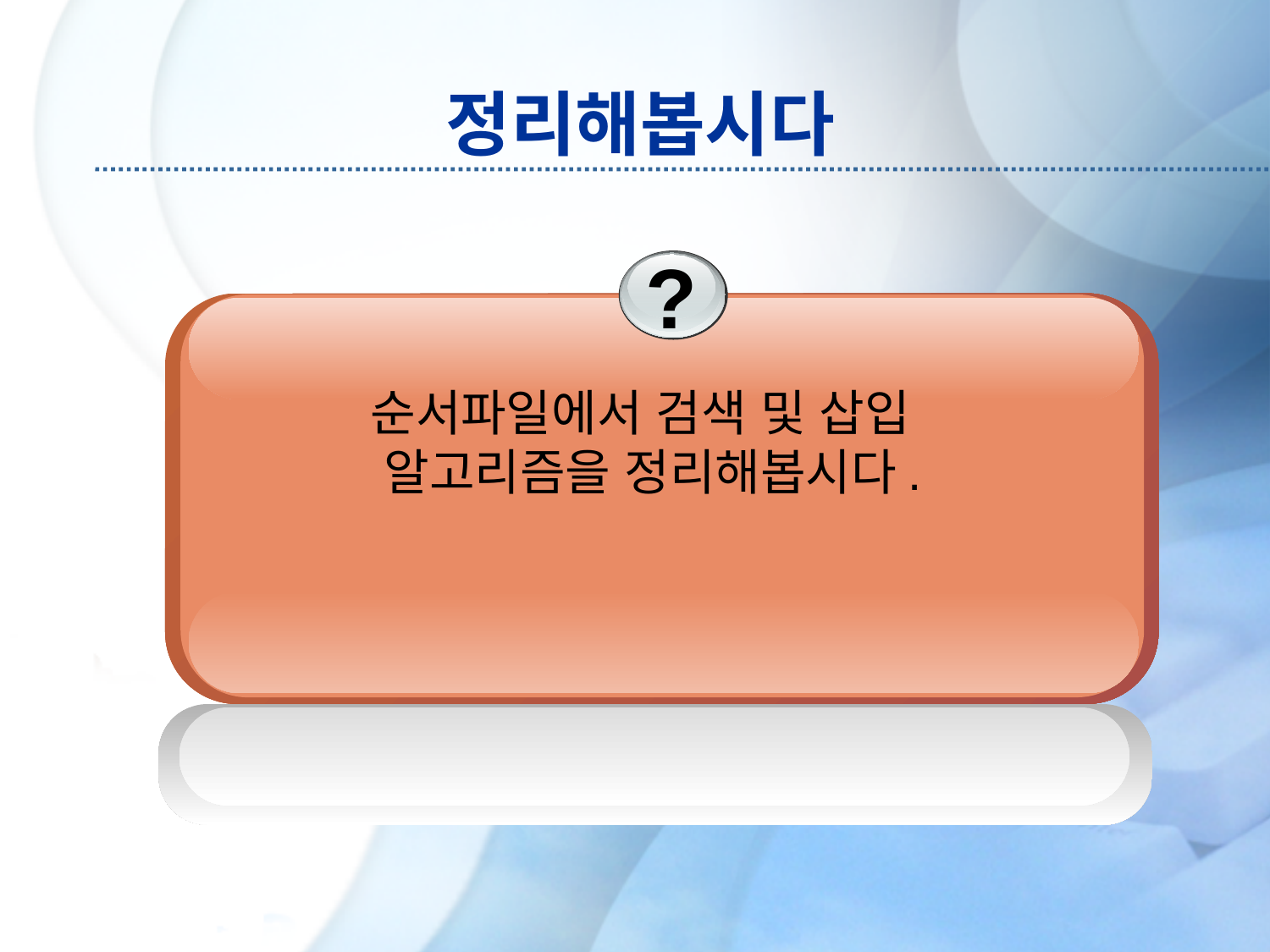

# 정리해봅시다
?

순서파일에서 검색 및 삽입
 알고리즘을 정리해봅시다.